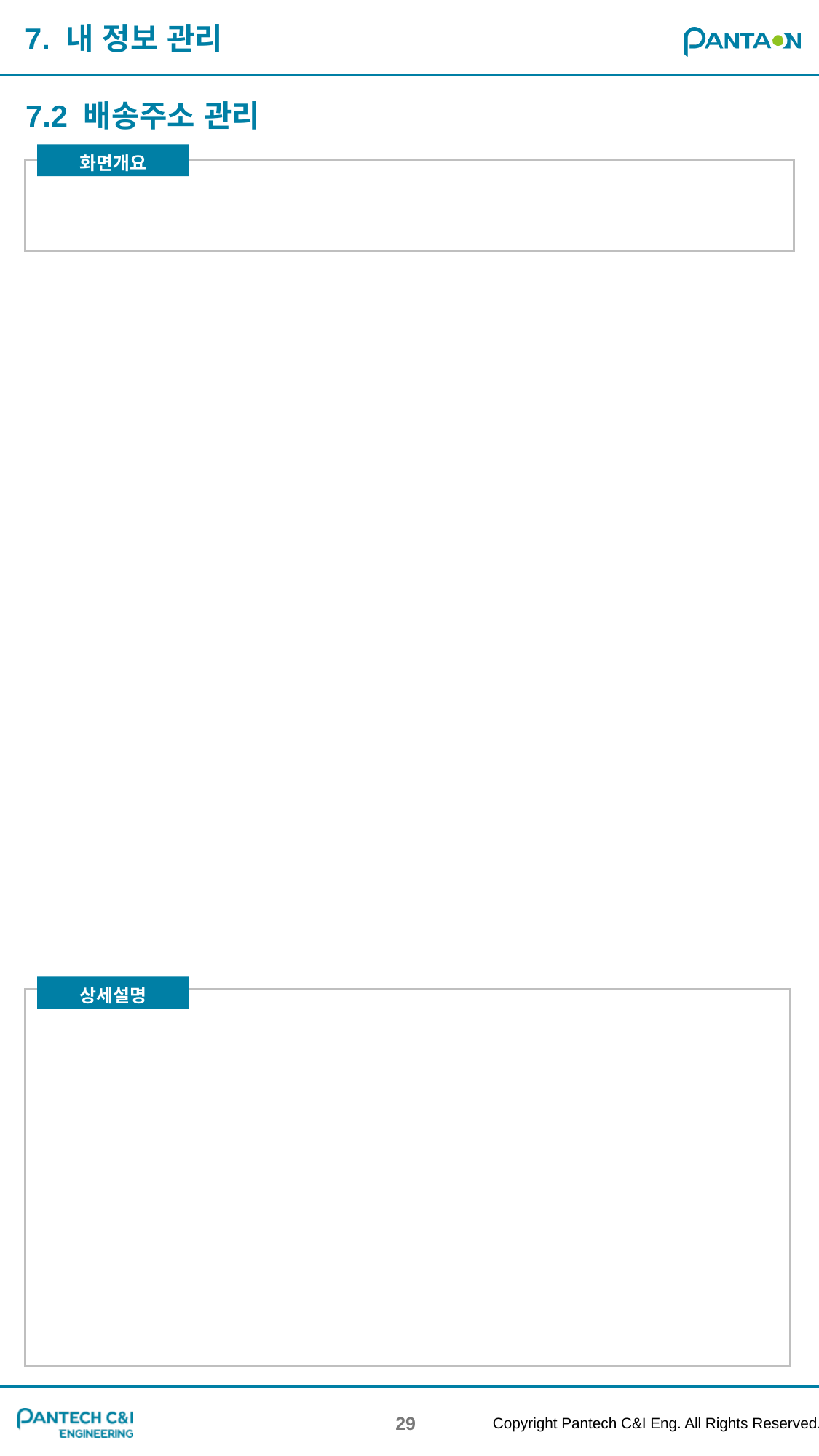

7. 내 정보 관리
7.2 배송주소 관리
29